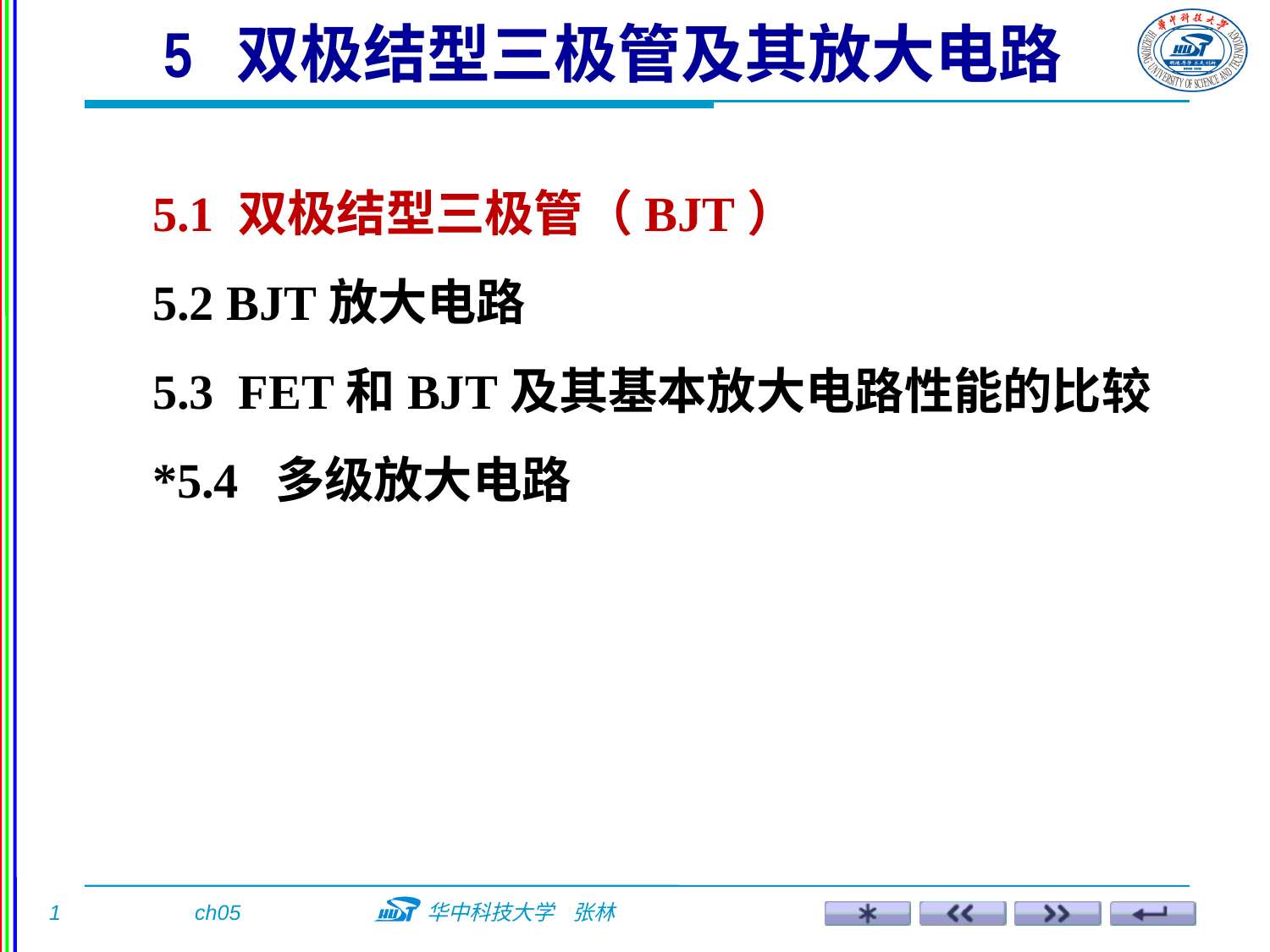

5  双极结型三极管及其放大电路
5.1 双极结型三极管（BJT）
5.2 BJT放大电路
5.3  FET和BJT及其基本放大电路性能的比较
*5.4  多级放大电路